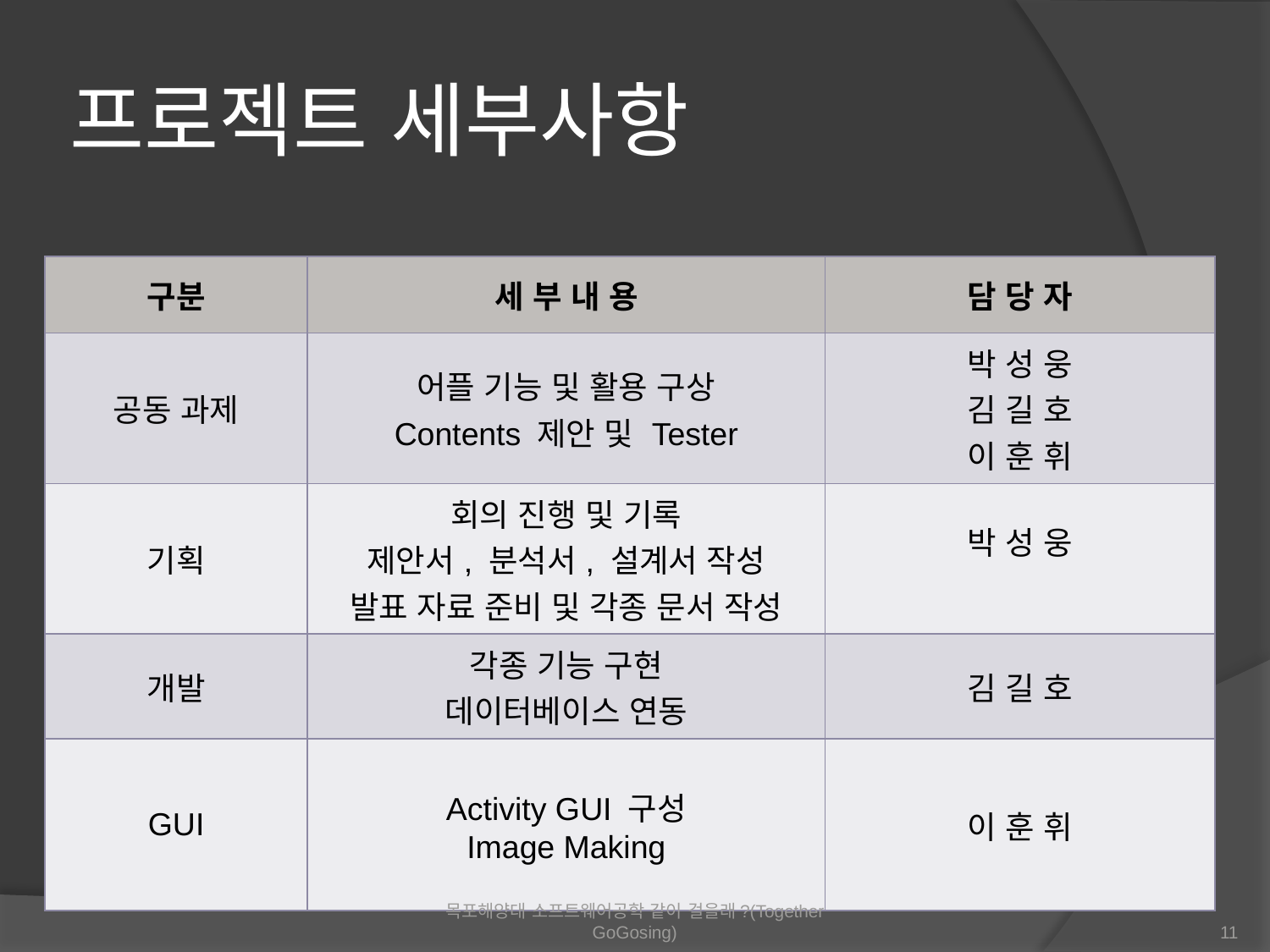

# 프로젝트 세부사항
| 구분 | 세 부 내 용 | 담 당 자 |
| --- | --- | --- |
| 공동 과제 | 어플 기능 및 활용 구상 Contents 제안 및 Tester | 박 성 웅 김 길 호 이 훈 휘 |
| 기획 | 회의 진행 및 기록 제안서, 분석서, 설계서 작성 발표 자료 준비 및 각종 문서 작성 | 박 성 웅 |
| 개발 | 각종 기능 구현 데이터베이스 연동 | 김 길 호 |
| GUI | Activity GUI 구성 Image Making | 이 훈 휘 |
목포해양대 소프트웨어공학 같이 걸을래?(Together GoGosing)
11